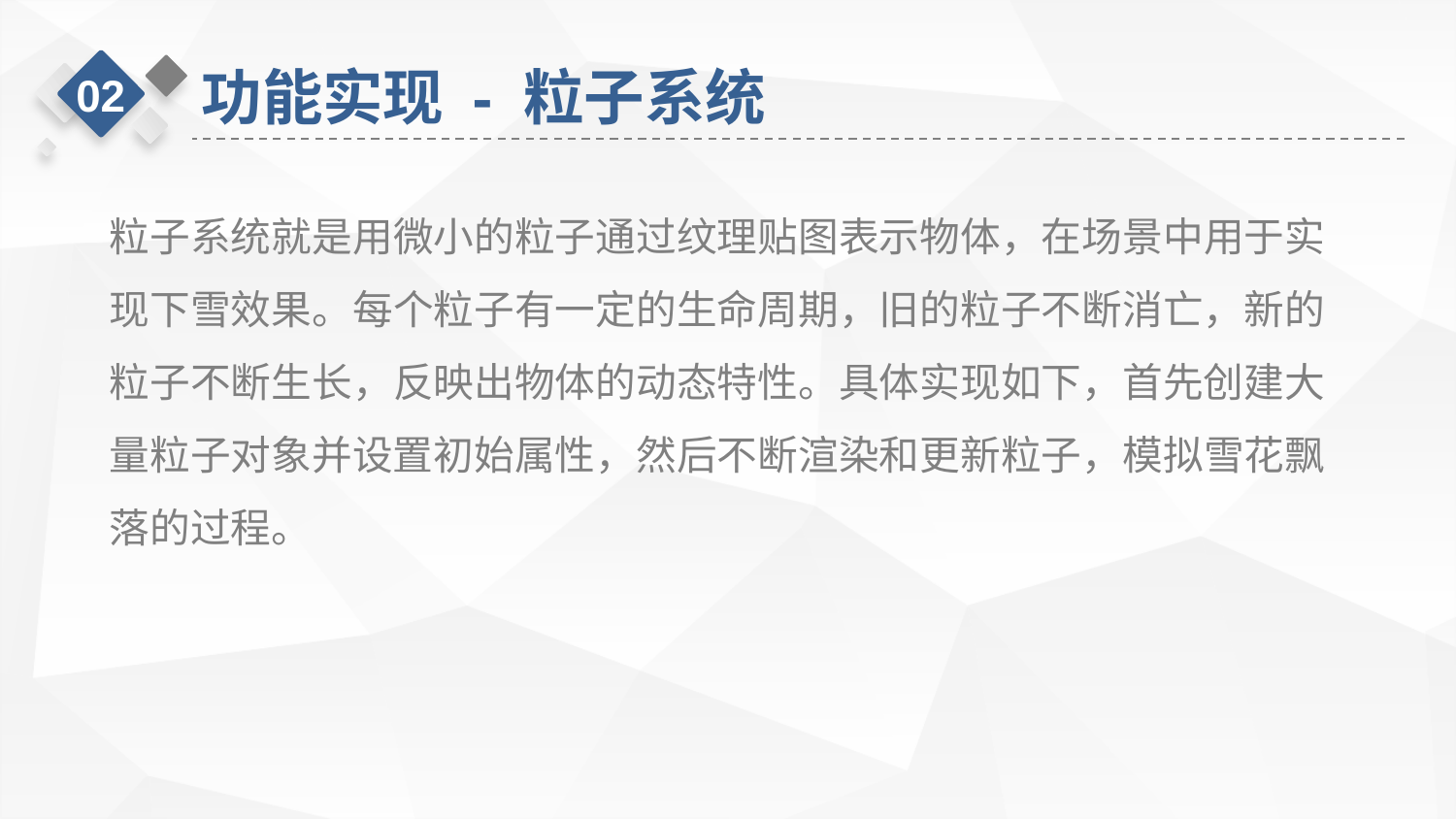

功能实现 - 粒子系统

02

粒子系统就是用微小的粒子通过纹理贴图表示物体，在场景中用于实现下雪效果。每个粒子有一定的生命周期，旧的粒子不断消亡，新的粒子不断生长，反映出物体的动态特性。具体实现如下，首先创建大量粒子对象并设置初始属性，然后不断渲染和更新粒子，模拟雪花飘落的过程。